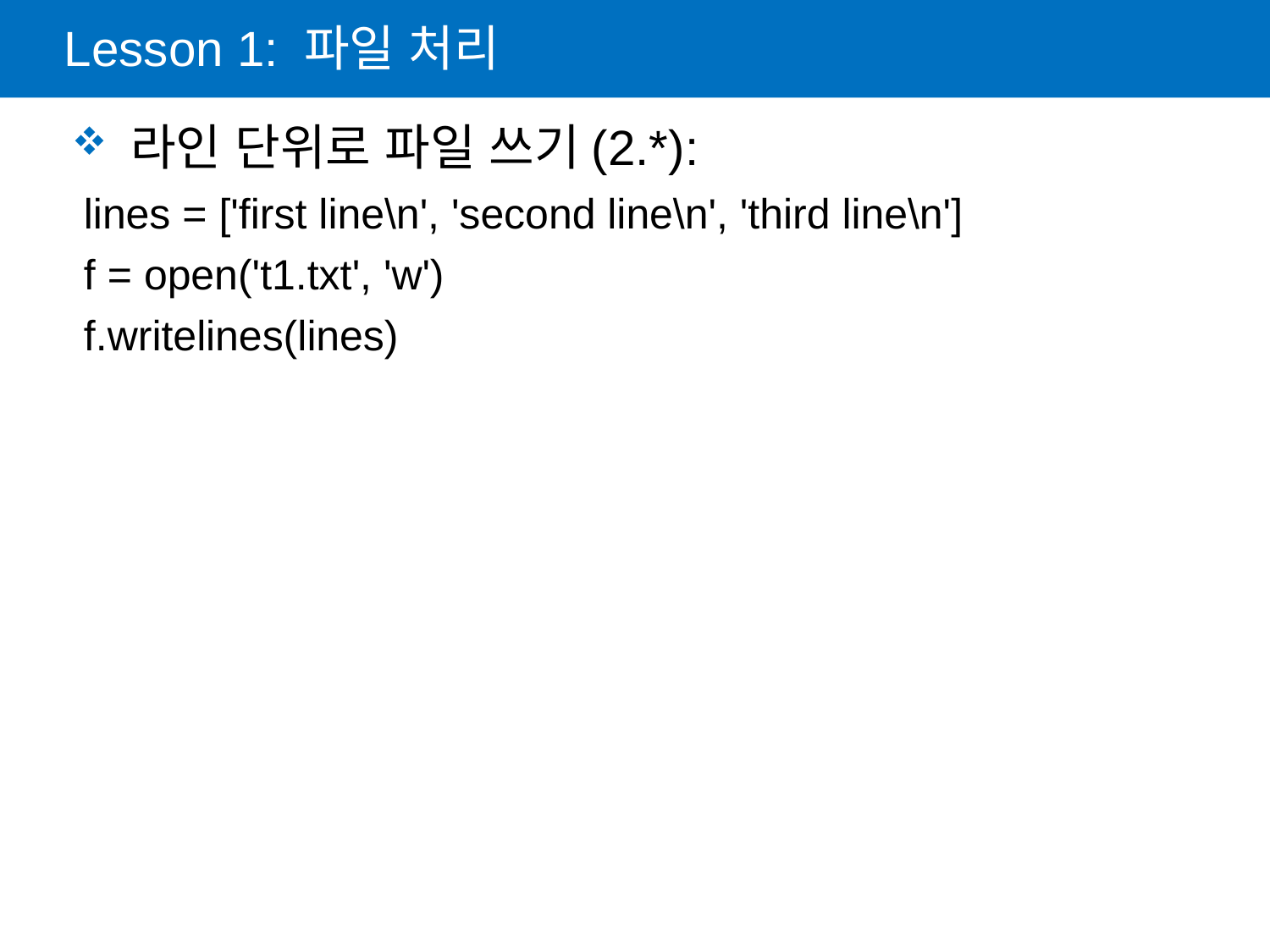

# Lesson 1: 파일 처리
 라인 단위로 파일 쓰기(2.*):
 lines = ['first line\n', 'second line\n', 'third line\n']
 f = open('t1.txt', 'w')
 f.writelines(lines)